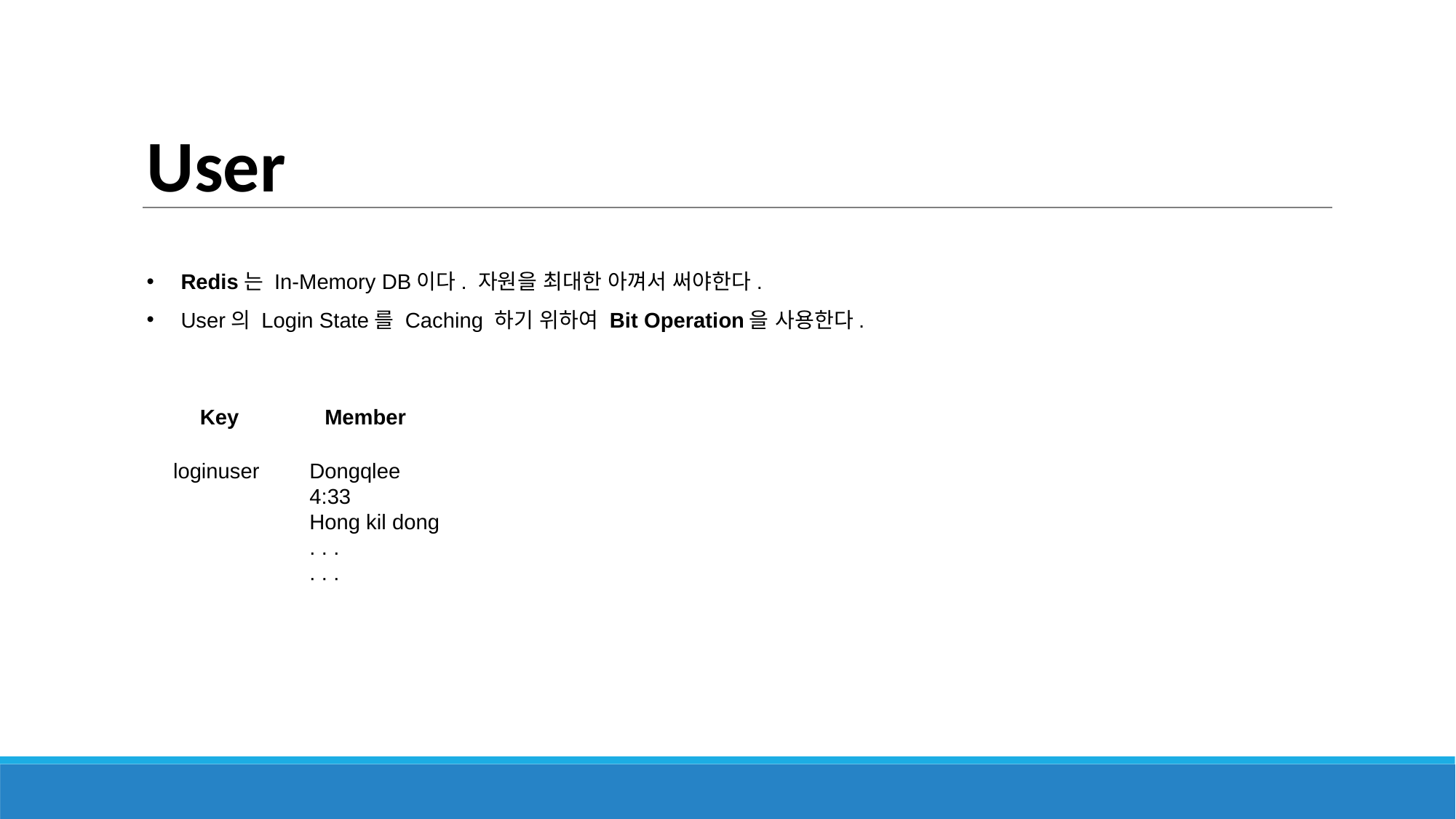

User
Redis는 In-Memory DB이다. 자원을 최대한 아껴서 써야한다.
User의 Login State를 Caching 하기 위하여 Bit Operation을 사용한다.
Key
Member
loginuser
Dongqlee
4:33
Hong kil dong
. . .
. . .